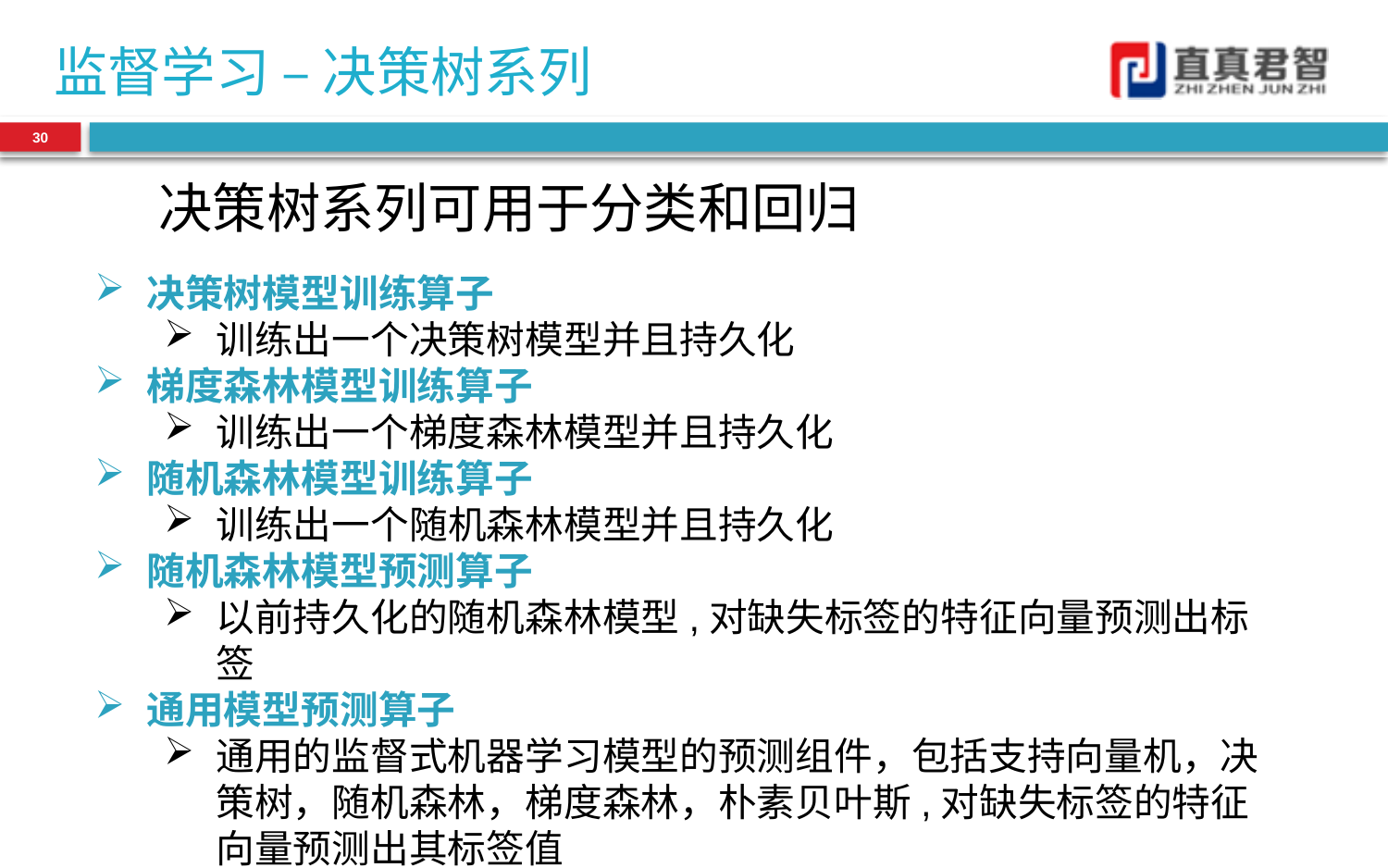

# 监督学习 – 决策树系列
30
决策树系列可用于分类和回归

决策树模型训练算子
训练出一个决策树模型并且持久化
梯度森林模型训练算子
训练出一个梯度森林模型并且持久化
随机森林模型训练算子
训练出一个随机森林模型并且持久化
随机森林模型预测算子
以前持久化的随机森林模型,对缺失标签的特征向量预测出标签
通用模型预测算子
通用的监督式机器学习模型的预测组件，包括支持向量机，决策树，随机森林，梯度森林，朴素贝叶斯,对缺失标签的特征向量预测出其标签值